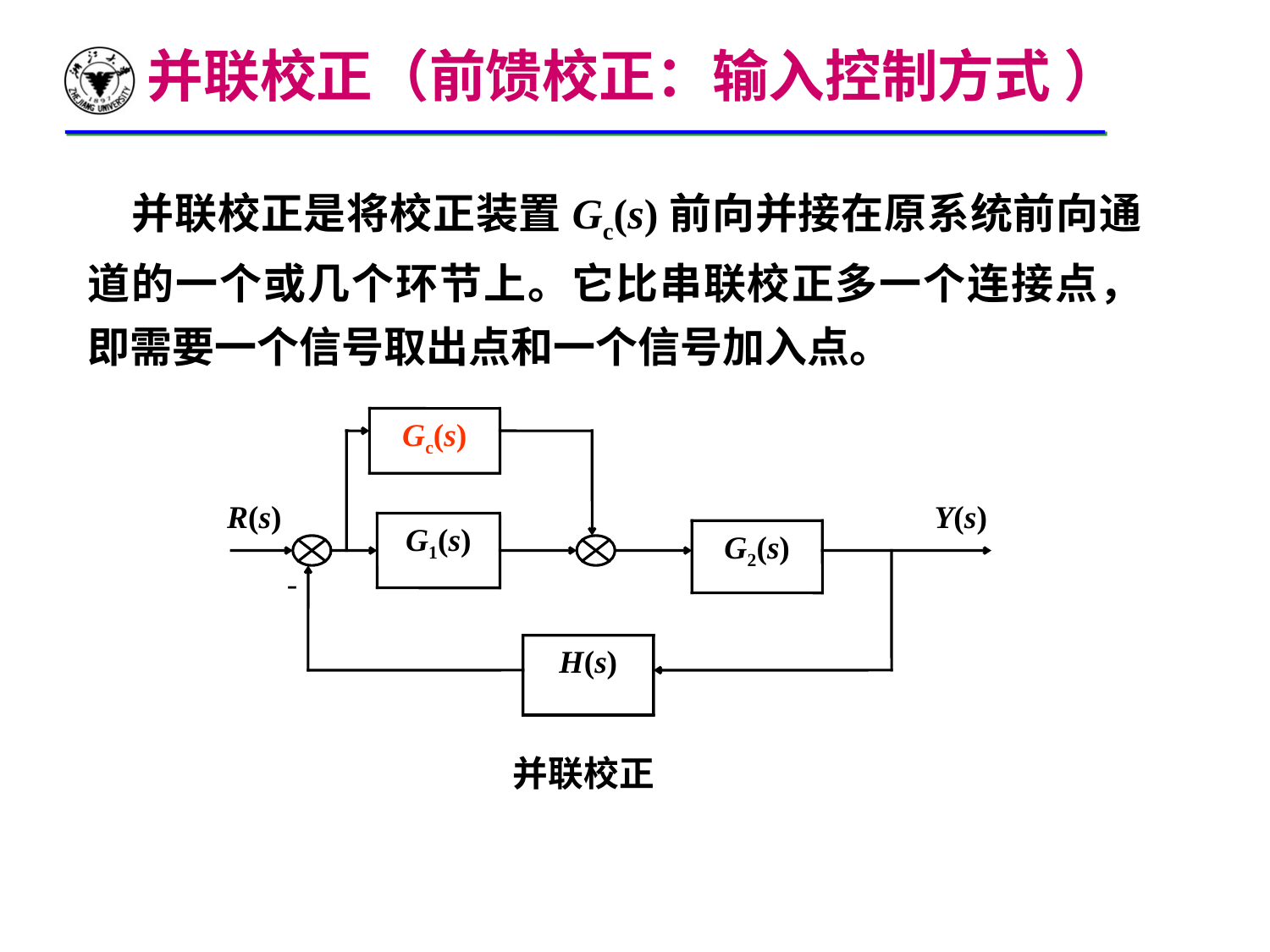

并联校正（前馈校正：输入控制方式 ）
    并联校正是将校正装置Gc(s)前向并接在原系统前向通道的一个或几个环节上。它比串联校正多一个连接点，即需要一个信号取出点和一个信号加入点。
Gc(s)

R(s)
Y(s)
G1(s)

G2(s)

-

H(s)

并联校正